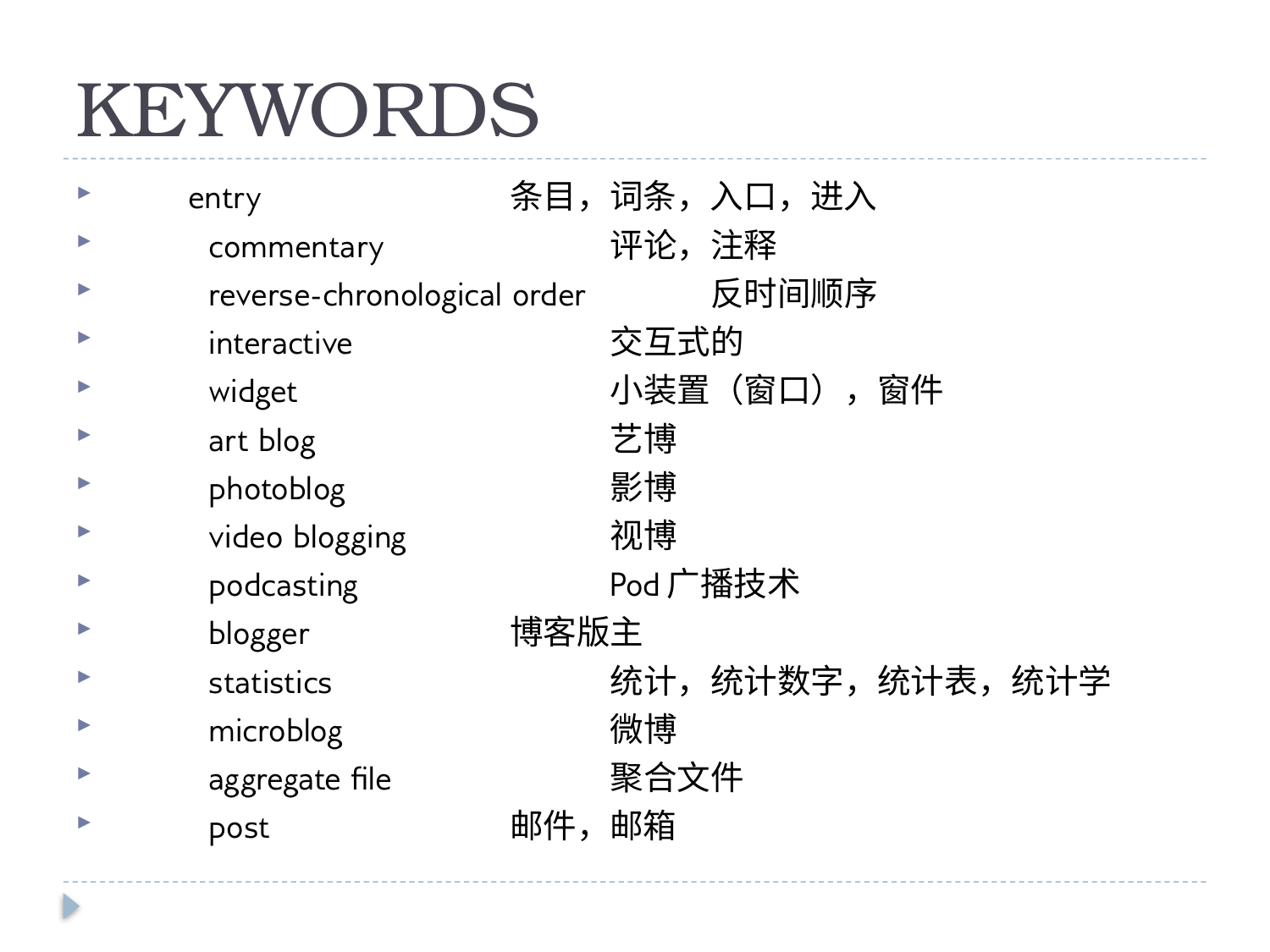

# KEYWORDS
        entry                       	条目，词条，入口，进入
	commentary                 	评论，注释
	reverse-chronological order     	反时间顺序
	interactive                   	交互式的
	widget                      	小装置（窗口），窗件
	art blog                    	艺博
	photoblog                  	影博
	video blogging               	视博
	podcasting                  	Pod广播技术
	blogger                    	博客版主
	statistics                    	统计，统计数字，统计表，统计学
	microblog                  	微博
	aggregate file                	聚合文件
	post                       	邮件，邮箱